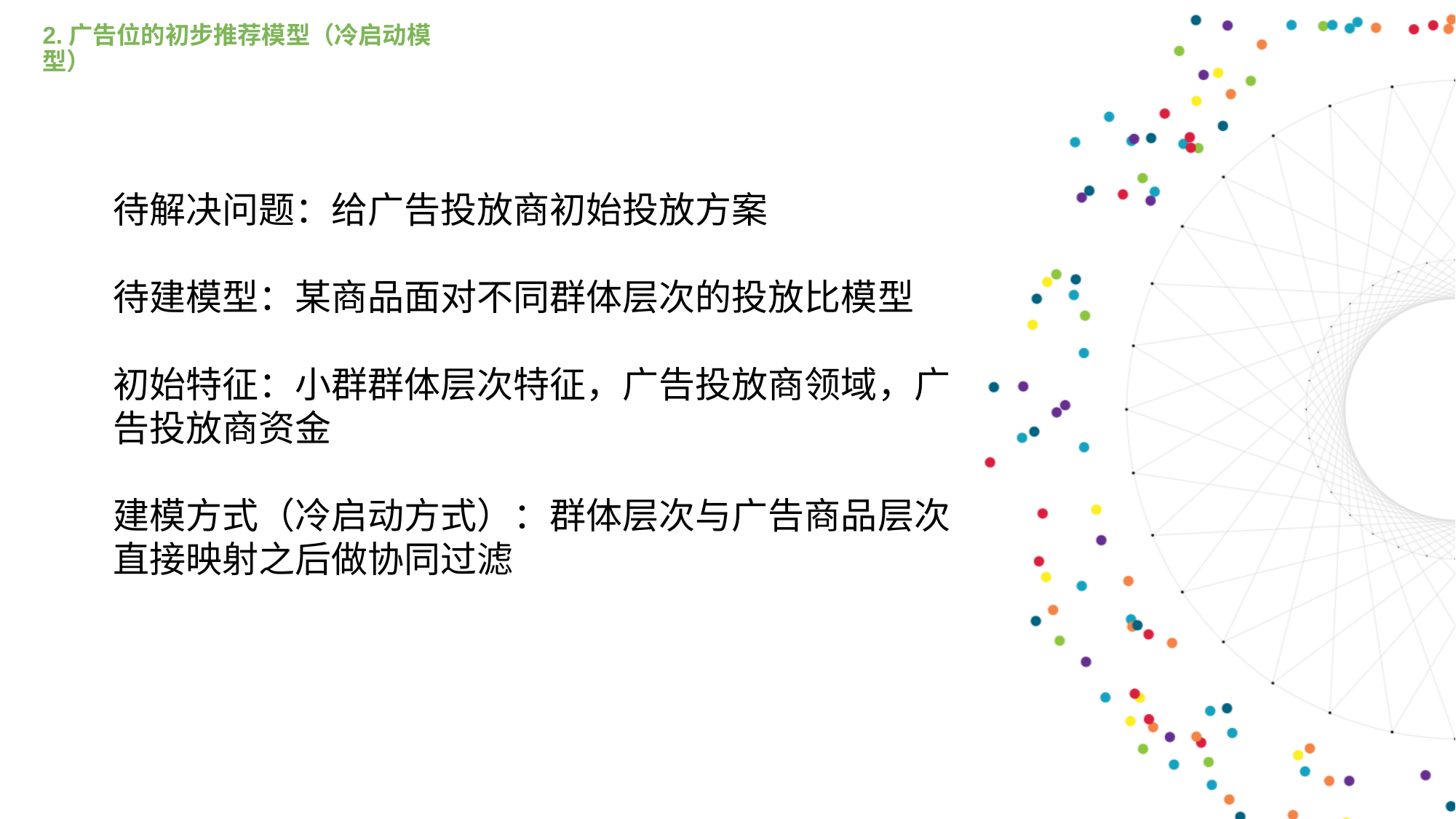

2.广告位的初步推荐模型（冷启动模型）

待解决问题：给广告投放商初始投放方案

待建模型：某商品面对不同群体层次的投放比模型

初始特征：小群群体层次特征，广告投放商领域，广告投放商资金

建模方式（冷启动方式）：群体层次与广告商品层次直接映射之后做协同过滤